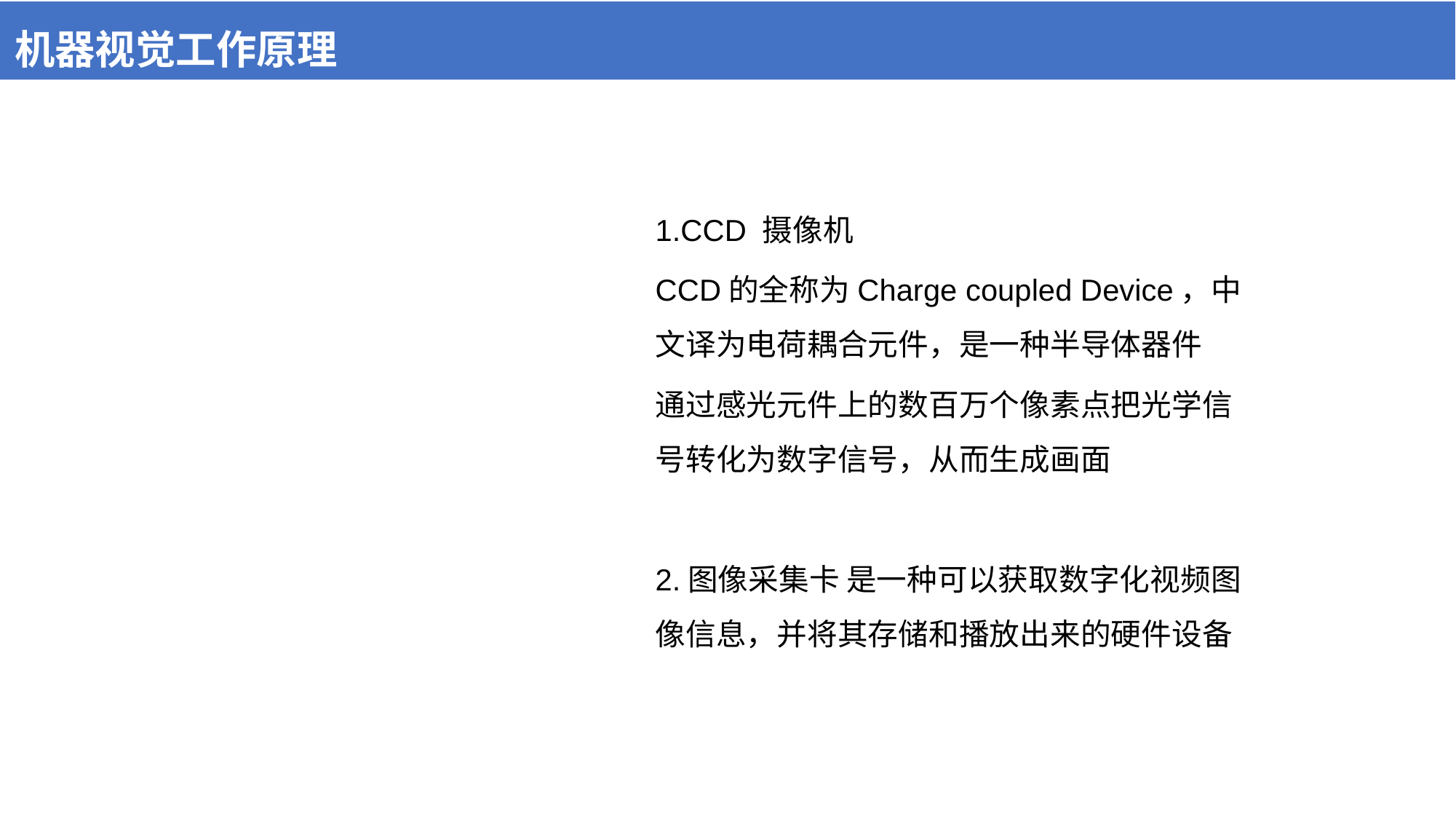

机器视觉工作原理
1.CCD 摄像机
CCD的全称为Charge coupled Device，中文译为电荷耦合元件，是一种半导体器件
通过感光元件上的数百万个像素点把光学信号转化为数字信号，从而生成画面

2.图像采集卡 是一种可以获取数字化视频图像信息，并将其存储和播放出来的硬件设备